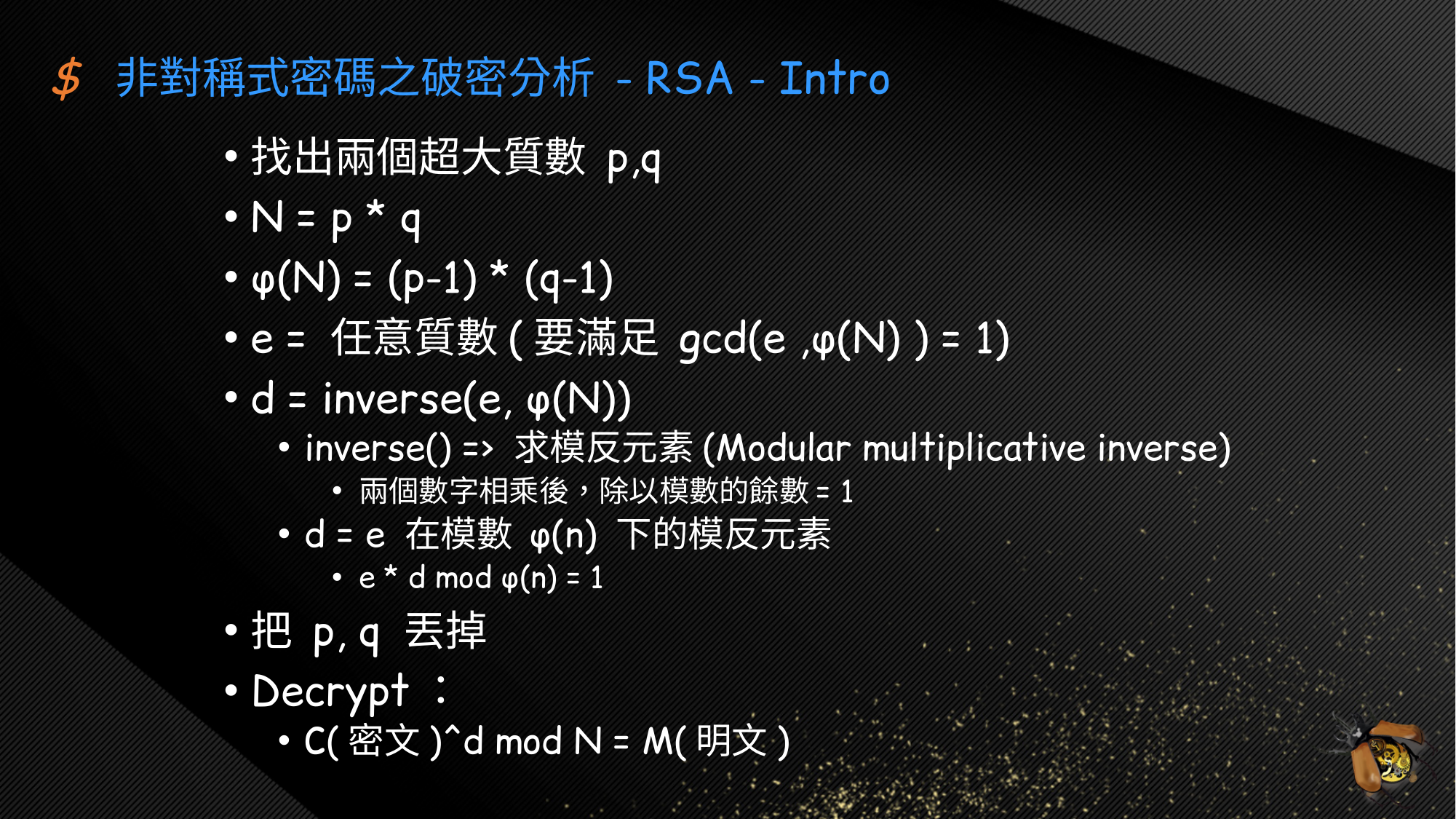

$  非對稱式密碼之破密分析 - RSA - Intro
找出兩個超⼤質數 p,q
N = p * q
φ(N) = (p-1) * (q-1)
e = 任意質數(要滿足 gcd(e ,φ(N) ) = 1)
d = inverse(e, φ(N))
inverse() => 求模反元素(Modular multiplicative inverse)
兩個數字相乘後，除以模數的餘數= 1
d = e 在模數 φ(n) 下的模反元素
e * d mod φ(n) = 1
把 p, q 丟掉
Decrypt：
C(密文)^d mod N = M(明文)